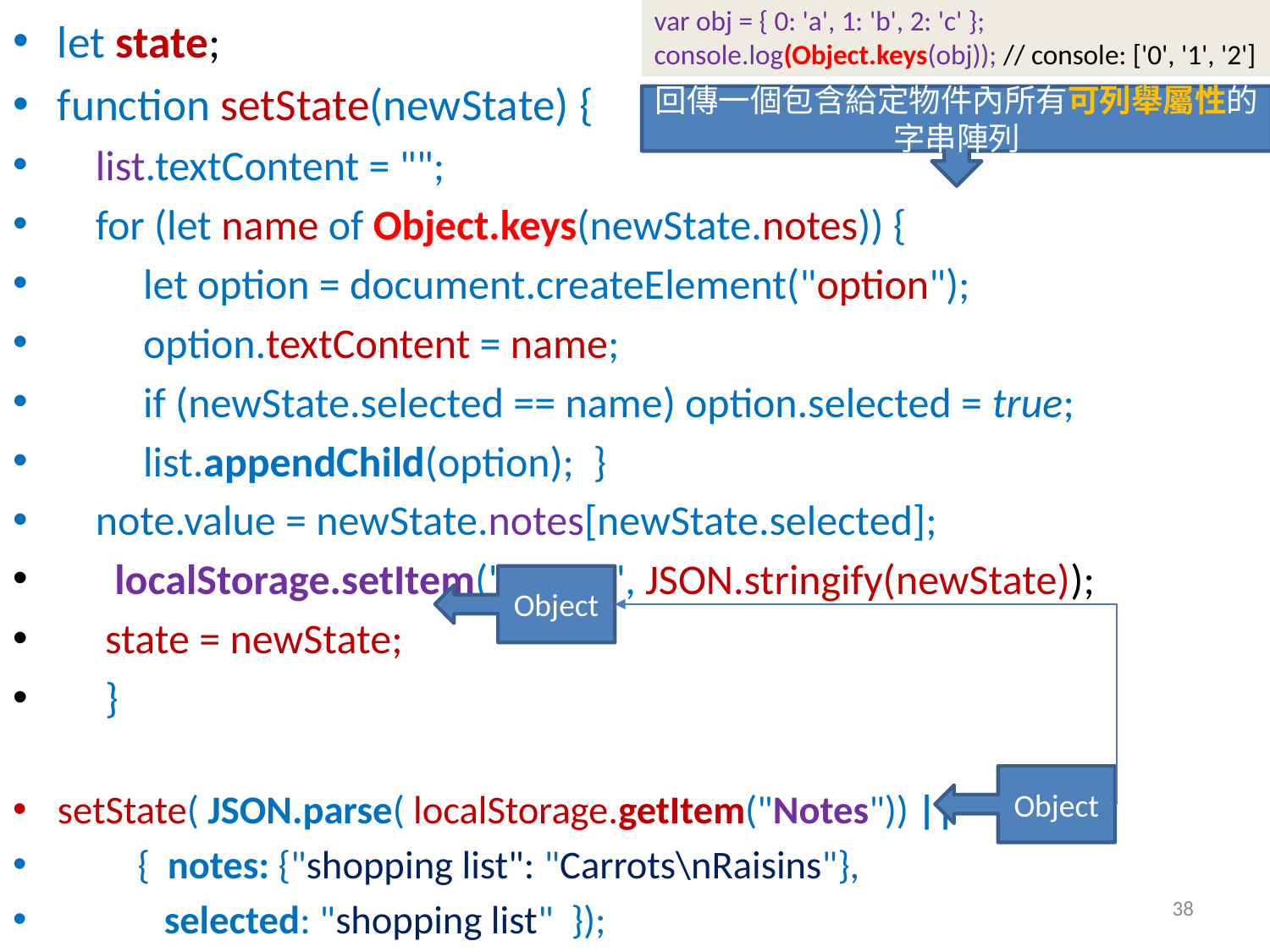

var obj = { 0: 'a', 1: 'b', 2: 'c' };
console.log(Object.keys(obj)); // console: ['0', '1', '2']
let state;
function setState(newState) {
    list.textContent = "";
    for (let name of Object.keys(newState.notes)) {
         let option = document.createElement("option");
         option.textContent = name;
         if (newState.selected == name) option.selected = true;
         list.appendChild(option);  }
    note.value = newState.notes[newState.selected];
      localStorage.setItem("Notes", JSON.stringify(newState));
     state = newState;
     }

setState( JSON.parse( localStorage.getItem("Notes")) ||
         {  notes: {"shopping list": "Carrots\nRaisins"},
            selected: "shopping list"  });
回傳一個包含給定物件內所有可列舉屬性的字串陣列
Object
Object
38